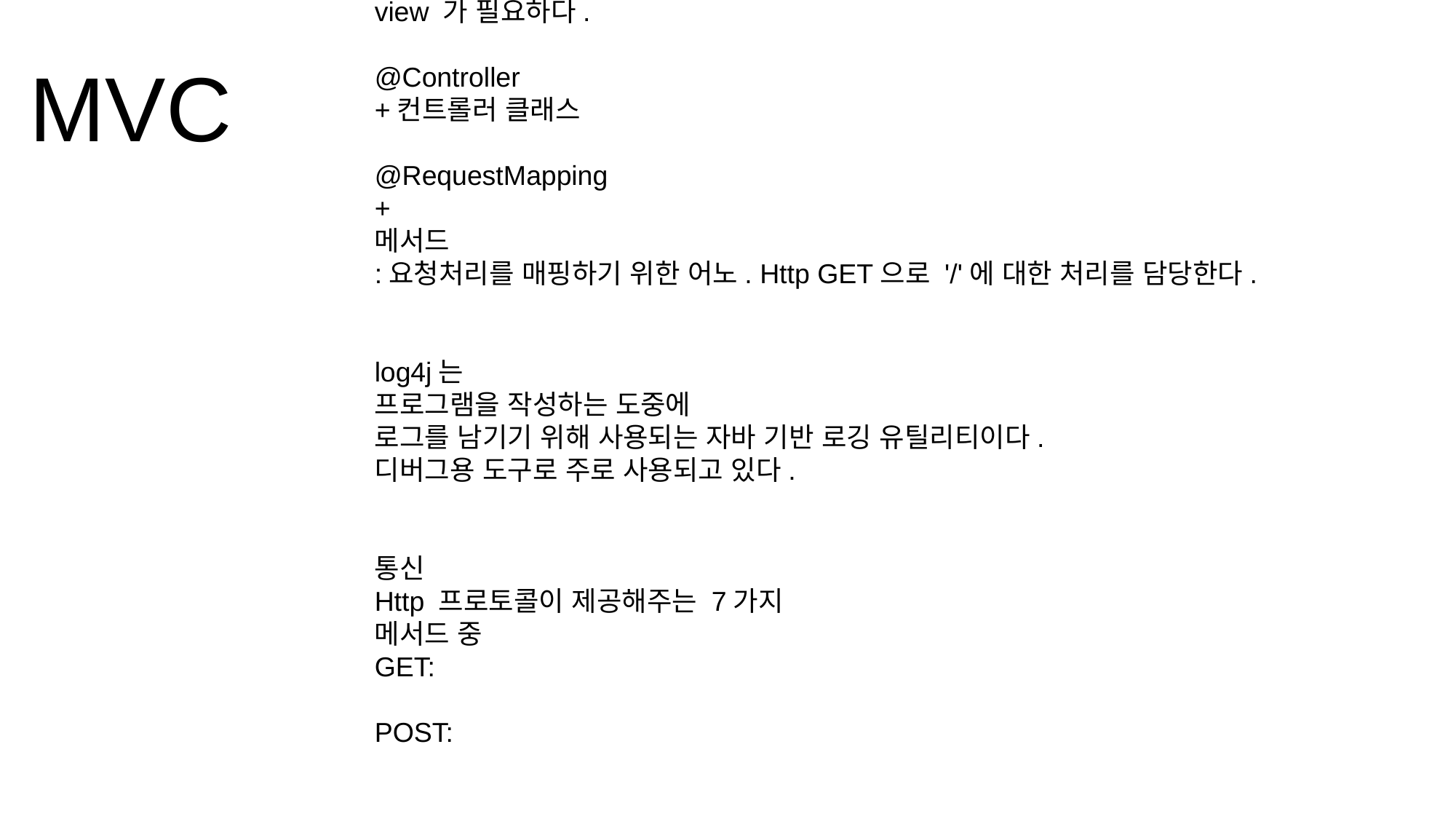

Dispatcher Servlet
-클라이언트의 요청(View)을 앞에서 컨트롤 하기 위해 존재
컨트롤러에 요청을 객체(Model)로 넘겨주기 전에, 클라이언트의 요청을 받아
컨트롤러를 검색하고(Mapping), 컨트롤러의 처리결과를 전달받아 view를 출력해
주는 역할을 한다.요청을 처리할 controller를 만들어, 처리한 결과를 출력할
view 가 필요하다.

@Controller
+컨트롤러 클래스

@RequestMapping
+
메서드
:요청처리를 매핑하기 위한 어노. Http GET으로 '/'에 대한 처리를 담당한다.

log4j는
프로그램을 작성하는 도중에
로그를 남기기 위해 사용되는 자바 기반 로깅 유틸리티이다.
디버그용 도구로 주로 사용되고 있다.

통신
Http 프로토콜이 제공해주는 7가지
메서드 중
GET:

POST:
# MVC